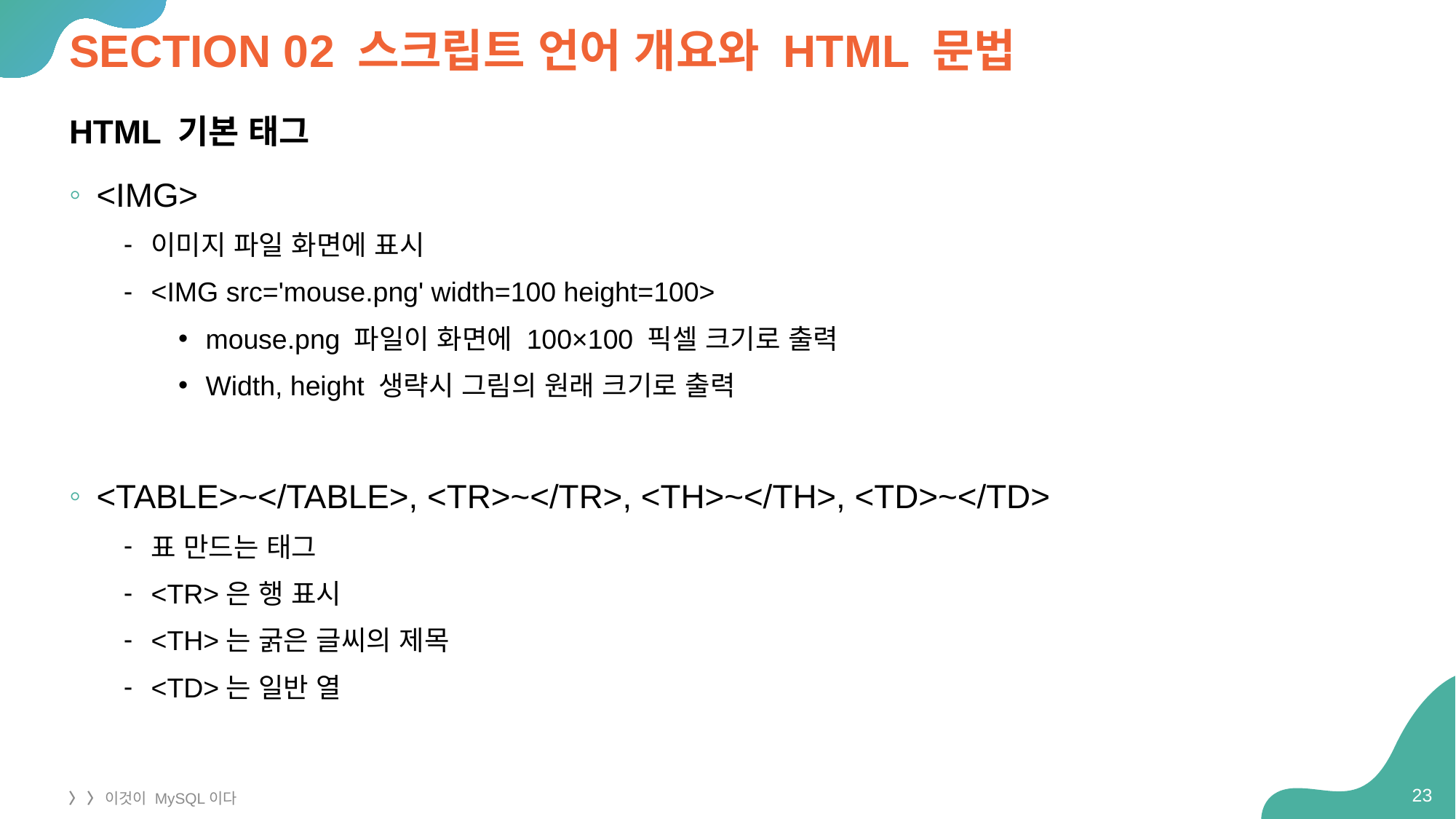

# SECTION 02 스크립트 언어 개요와 HTML 문법
HTML 기본 태그
<IMG>
이미지 파일 화면에 표시
<IMG src='mouse.png' width=100 height=100>
mouse.png 파일이 화면에 100×100 픽셀 크기로 출력
Width, height 생략시 그림의 원래 크기로 출력

<TABLE>~</TABLE>, <TR>~</TR>, <TH>~</TH>, <TD>~</TD>
표 만드는 태그
<TR>은 행 표시
<TH>는 굵은 글씨의 제목
<TD>는 일반 열
23
〉 〉 이것이 MySQL이다